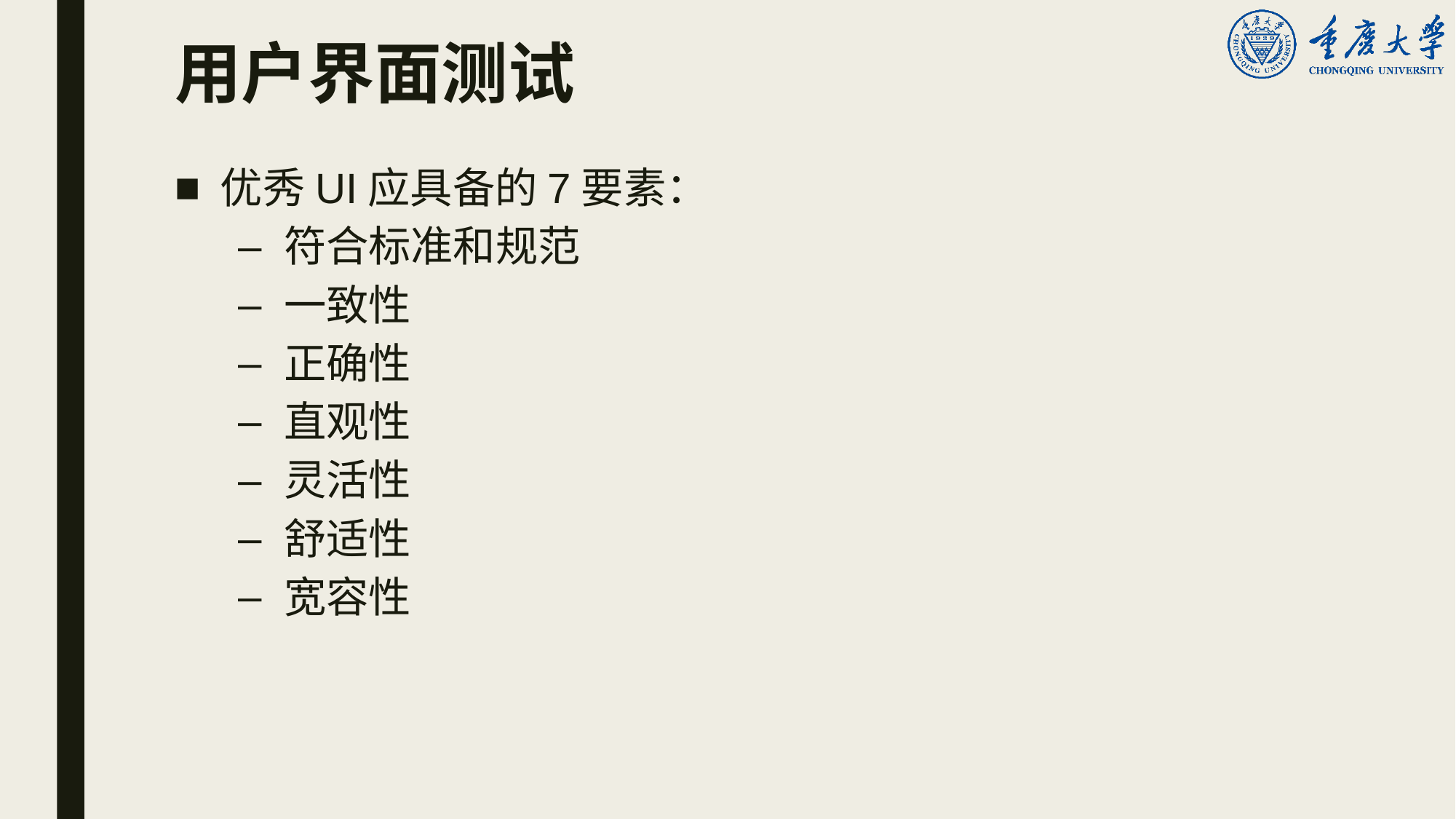

# 用户界面测试
优秀UI应具备的7要素：
符合标准和规范
一致性
正确性
直观性
灵活性
舒适性
宽容性